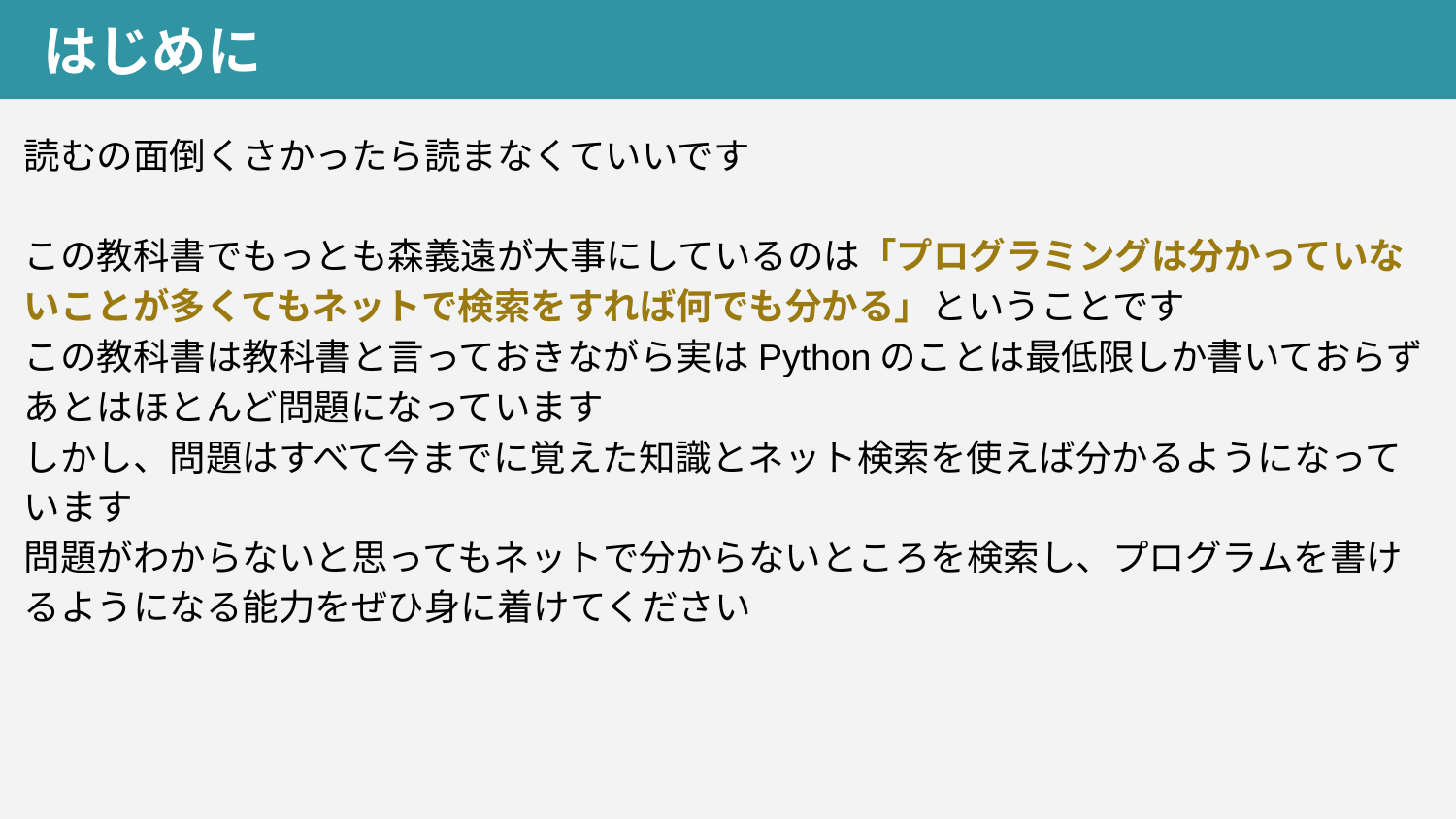

はじめに
読むの面倒くさかったら読まなくていいです

この教科書でもっとも森義遠が大事にしているのは「プログラミングは分かっていないことが多くてもネットで検索をすれば何でも分かる」ということです
この教科書は教科書と言っておきながら実はPythonのことは最低限しか書いておらずあとはほとんど問題になっています
しかし、問題はすべて今までに覚えた知識とネット検索を使えば分かるようになっています
問題がわからないと思ってもネットで分からないところを検索し、プログラムを書けるようになる能力をぜひ身に着けてください